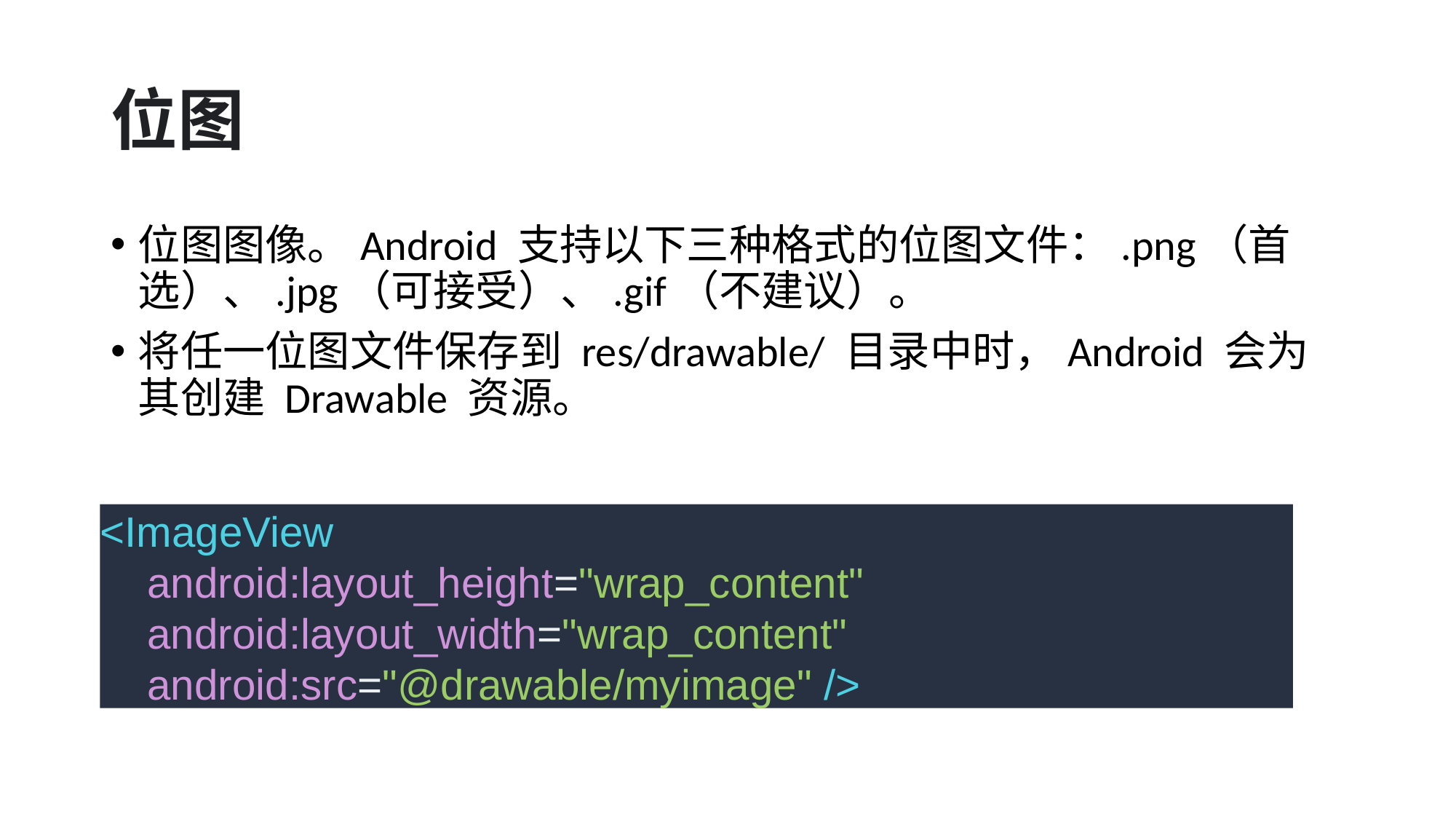

# 位图
位图图像。Android 支持以下三种格式的位图文件：.png（首选）、.jpg（可接受）、.gif（不建议）。
将任一位图文件保存到 res/drawable/ 目录中时，Android 会为其创建 Drawable 资源。

<ImageView
    android:layout_height="wrap_content"
    android:layout_width="wrap_content"
    android:src="@drawable/myimage" />